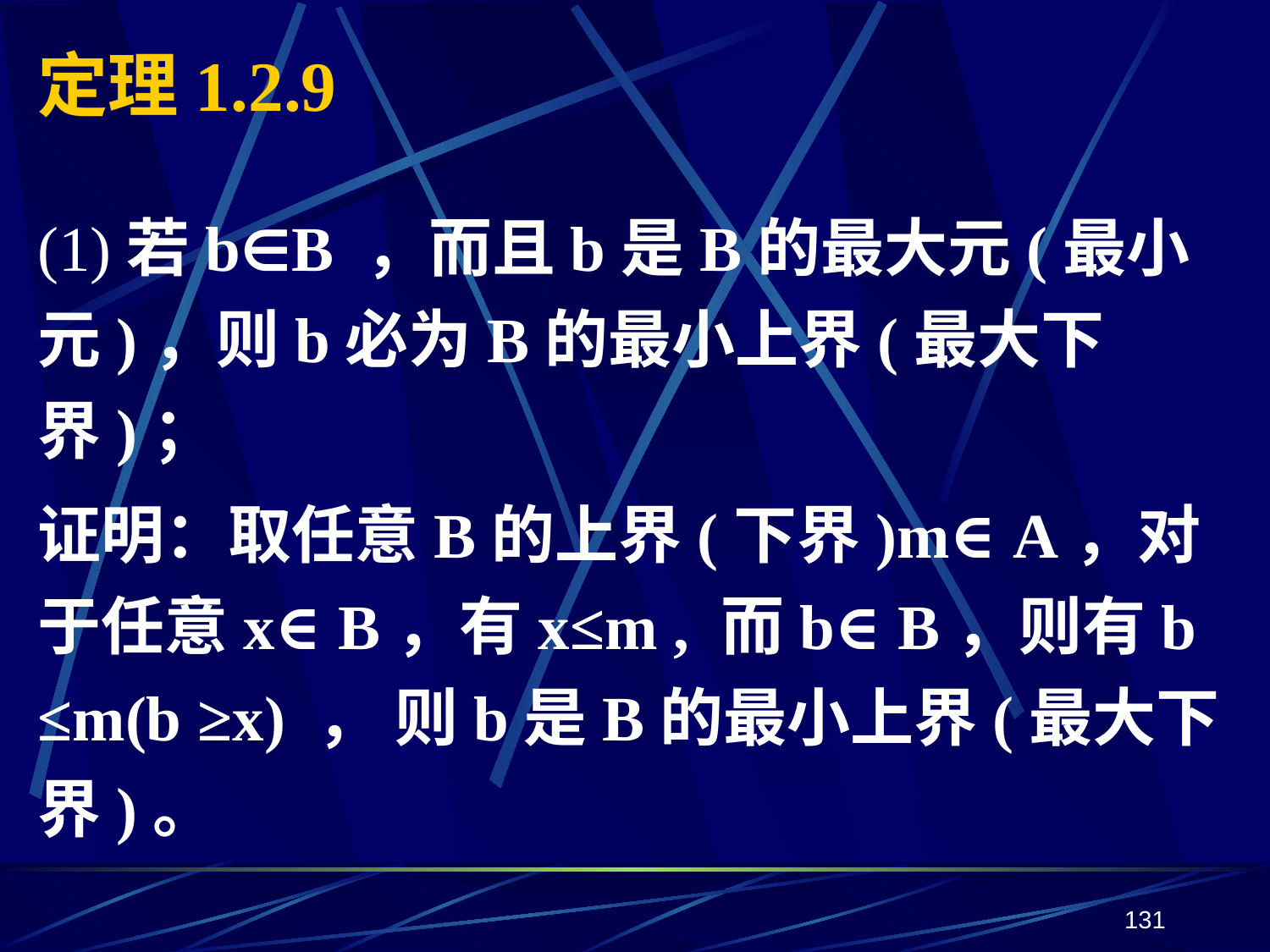

# 定理1.2.9
(1)若b∈B ，而且b是B的最大元(最小元)，则b必为B的最小上界(最大下界)；
证明：取任意B的上界(下界)m∈A，对于任意x∈B，有x≤m , 而b∈B，则有b ≤m(b ≥x) ， 则b是B的最小上界(最大下界)。
131